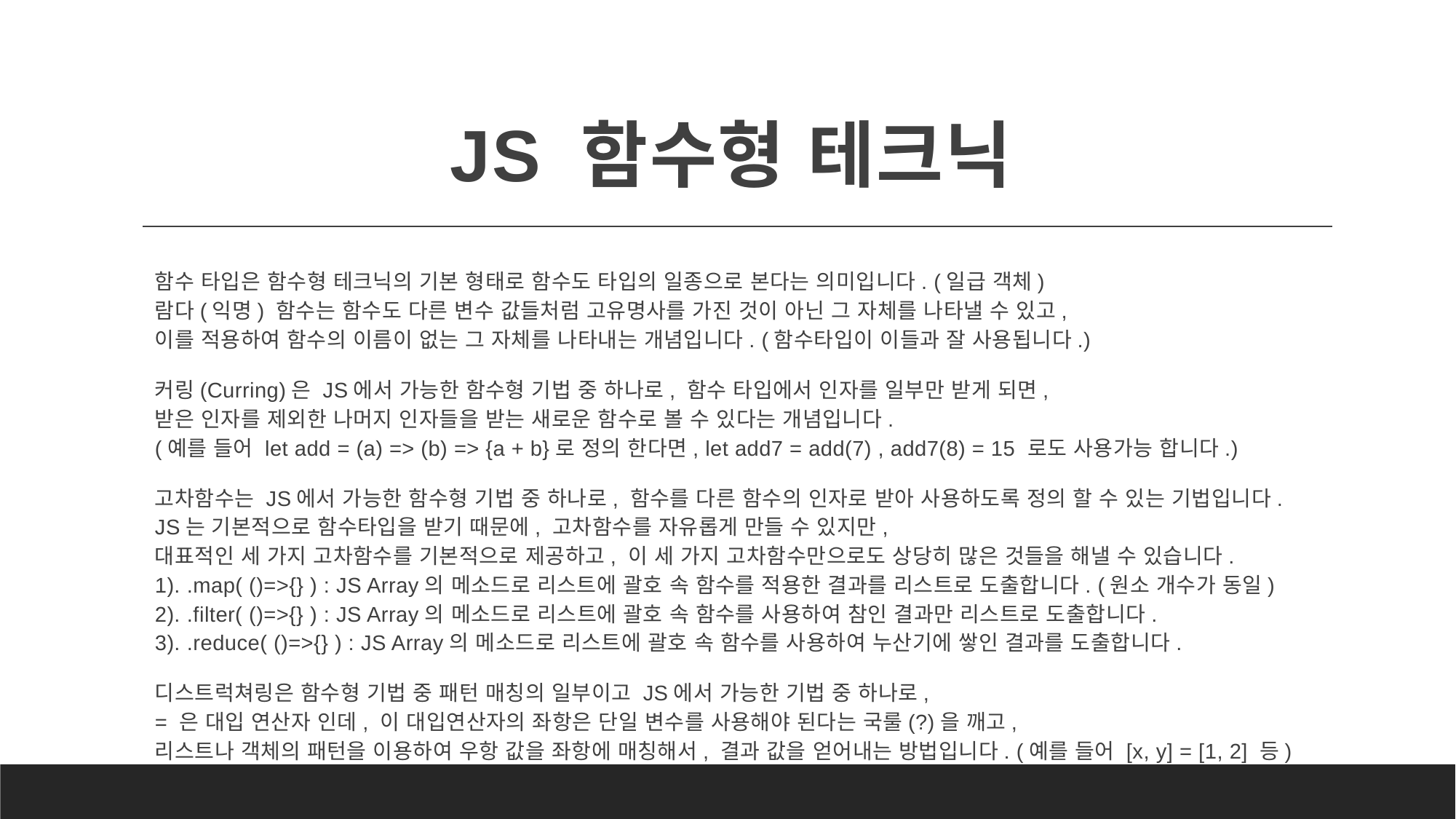

# JS 함수형 테크닉
함수 타입은 함수형 테크닉의 기본 형태로 함수도 타입의 일종으로 본다는 의미입니다. (일급 객체)
람다(익명) 함수는 함수도 다른 변수 값들처럼 고유명사를 가진 것이 아닌 그 자체를 나타낼 수 있고,
이를 적용하여 함수의 이름이 없는 그 자체를 나타내는 개념입니다. (함수타입이 이들과 잘 사용됩니다.)
커링(Curring)은 JS에서 가능한 함수형 기법 중 하나로, 함수 타입에서 인자를 일부만 받게 되면,
받은 인자를 제외한 나머지 인자들을 받는 새로운 함수로 볼 수 있다는 개념입니다.
(예를 들어 let add = (a) => (b) => {a + b}로 정의 한다면, let add7 = add(7) , add7(8) = 15 로도 사용가능 합니다.)
고차함수는 JS에서 가능한 함수형 기법 중 하나로, 함수를 다른 함수의 인자로 받아 사용하도록 정의 할 수 있는 기법입니다.
JS는 기본적으로 함수타입을 받기 때문에, 고차함수를 자유롭게 만들 수 있지만,
대표적인 세 가지 고차함수를 기본적으로 제공하고, 이 세 가지 고차함수만으로도 상당히 많은 것들을 해낼 수 있습니다.
1). .map( ()=>{} ) : JS Array의 메소드로 리스트에 괄호 속 함수를 적용한 결과를 리스트로 도출합니다. (원소 개수가 동일)
2). .filter( ()=>{} ) : JS Array의 메소드로 리스트에 괄호 속 함수를 사용하여 참인 결과만 리스트로 도출합니다.
3). .reduce( ()=>{} ) : JS Array의 메소드로 리스트에 괄호 속 함수를 사용하여 누산기에 쌓인 결과를 도출합니다.
디스트럭쳐링은 함수형 기법 중 패턴 매칭의 일부이고 JS에서 가능한 기법 중 하나로,
= 은 대입 연산자 인데, 이 대입연산자의 좌항은 단일 변수를 사용해야 된다는 국룰(?)을 깨고,
리스트나 객체의 패턴을 이용하여 우항 값을 좌항에 매칭해서, 결과 값을 얻어내는 방법입니다. (예를 들어 [x, y] = [1, 2] 등)